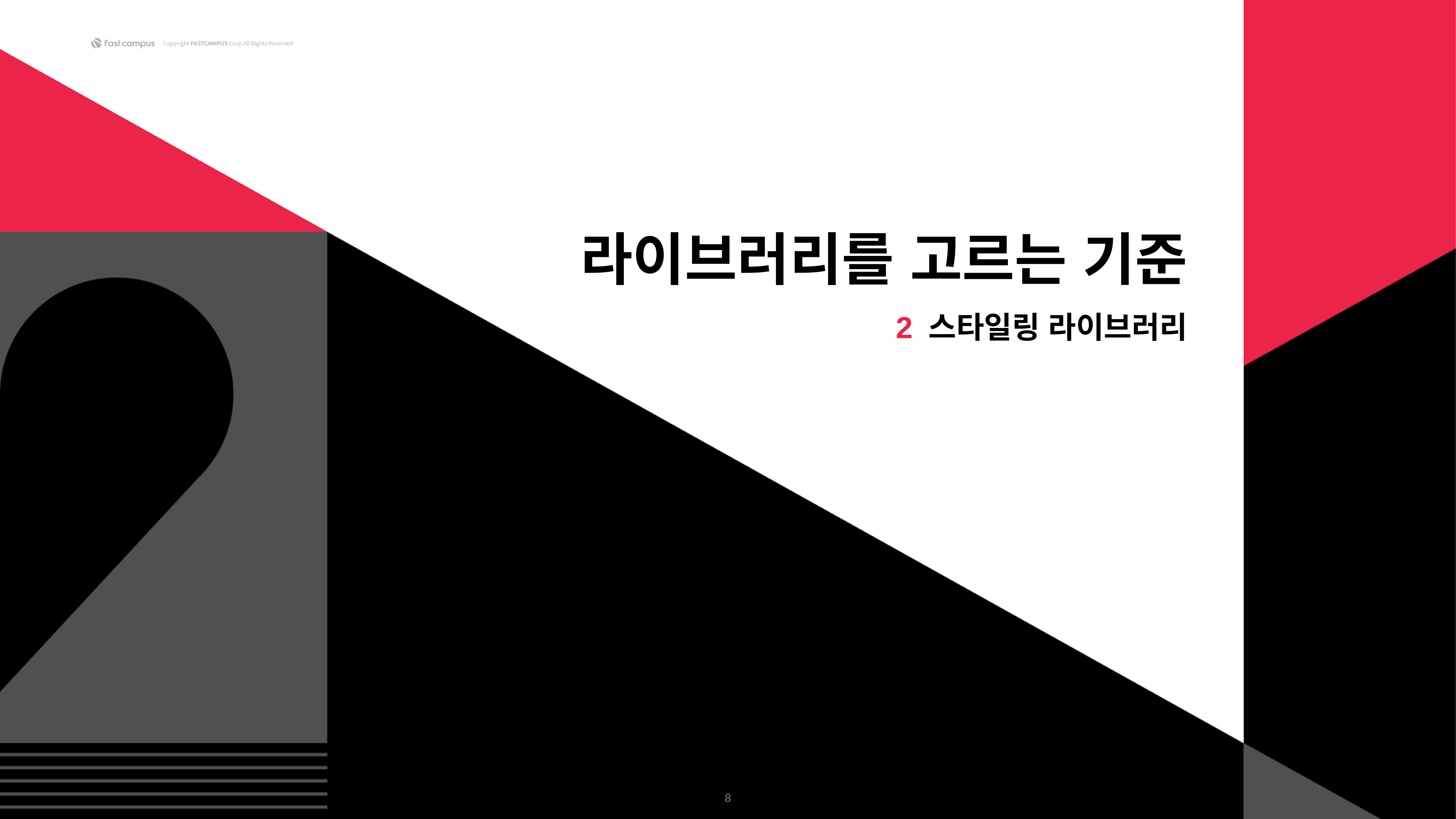

라이브러리를 고르는 기준

2 스타일링 라이브러리
8